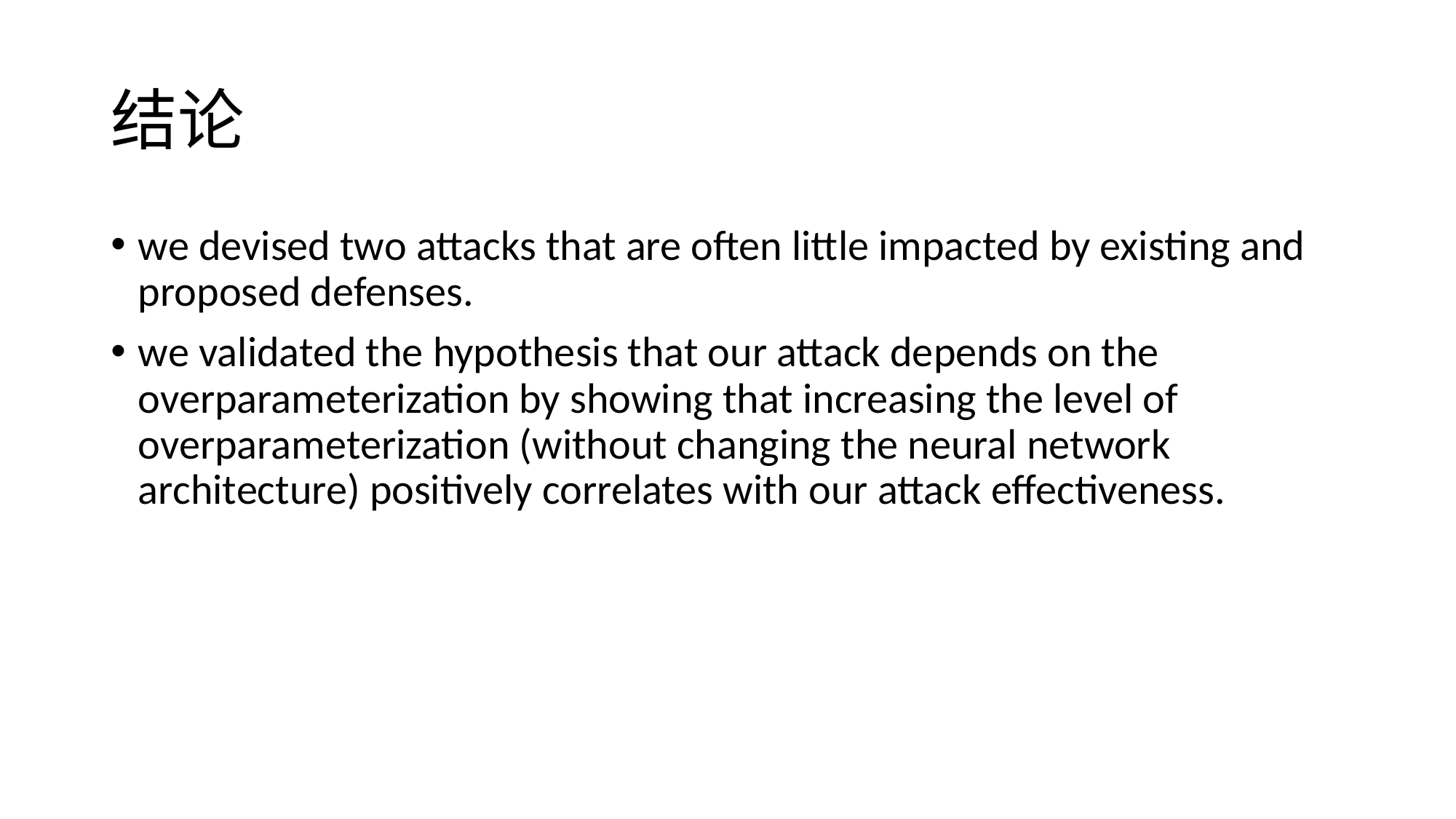

# 结论
we devised two attacks that are often little impacted by existing and proposed defenses.
we validated the hypothesis that our attack depends on the overparameterization by showing that increasing the level of overparameterization (without changing the neural network architecture) positively correlates with our attack effectiveness.